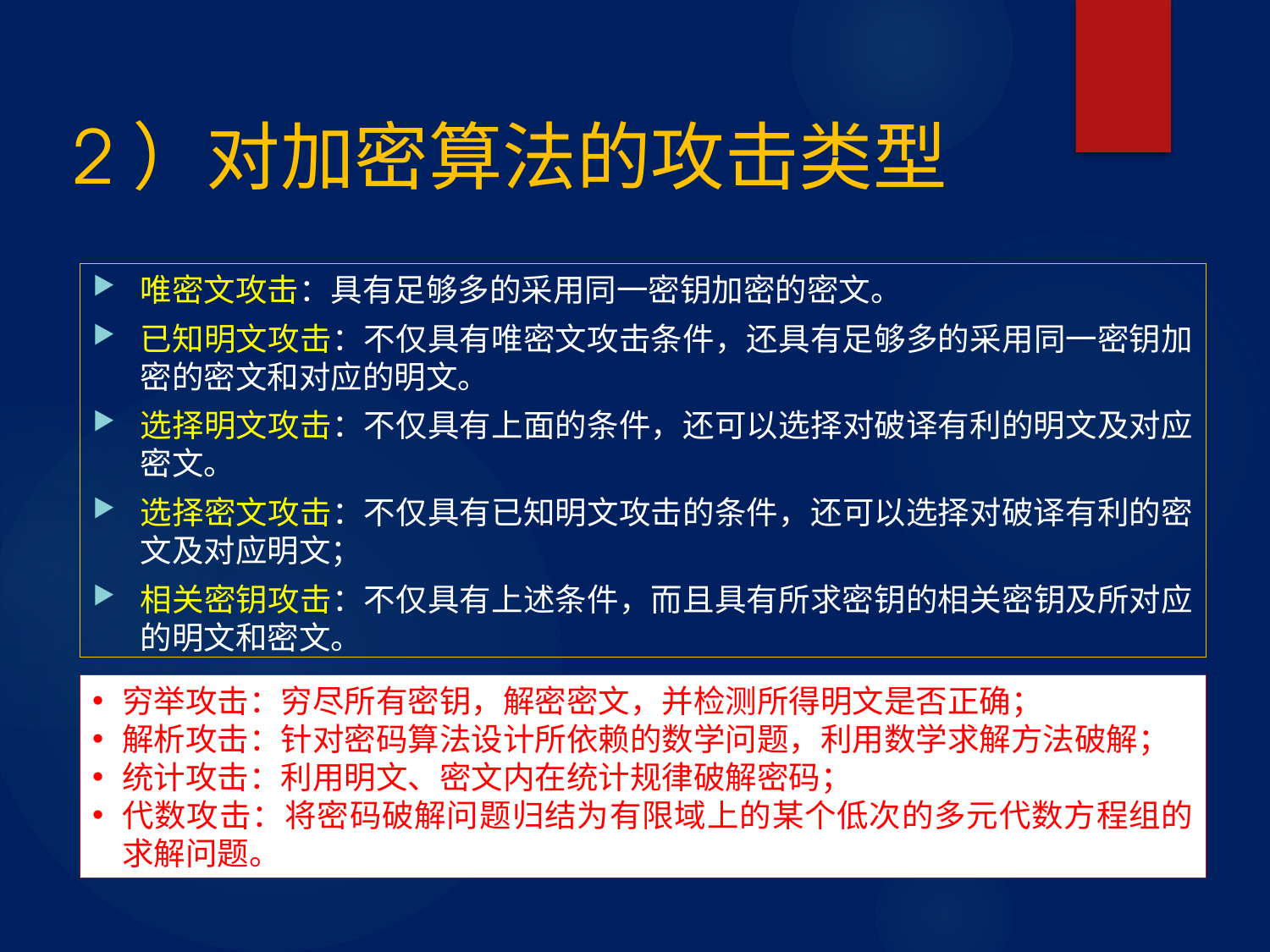

# 2）对加密算法的攻击类型
唯密文攻击：具有足够多的采用同一密钥加密的密文。
已知明文攻击：不仅具有唯密文攻击条件，还具有足够多的采用同一密钥加密的密文和对应的明文。
选择明文攻击：不仅具有上面的条件，还可以选择对破译有利的明文及对应密文。
选择密文攻击：不仅具有已知明文攻击的条件，还可以选择对破译有利的密文及对应明文；
相关密钥攻击：不仅具有上述条件，而且具有所求密钥的相关密钥及所对应的明文和密文。
穷举攻击：穷尽所有密钥，解密密文，并检测所得明文是否正确；
解析攻击：针对密码算法设计所依赖的数学问题，利用数学求解方法破解；
统计攻击：利用明文、密文内在统计规律破解密码；
代数攻击：将密码破解问题归结为有限域上的某个低次的多元代数方程组的求解问题。